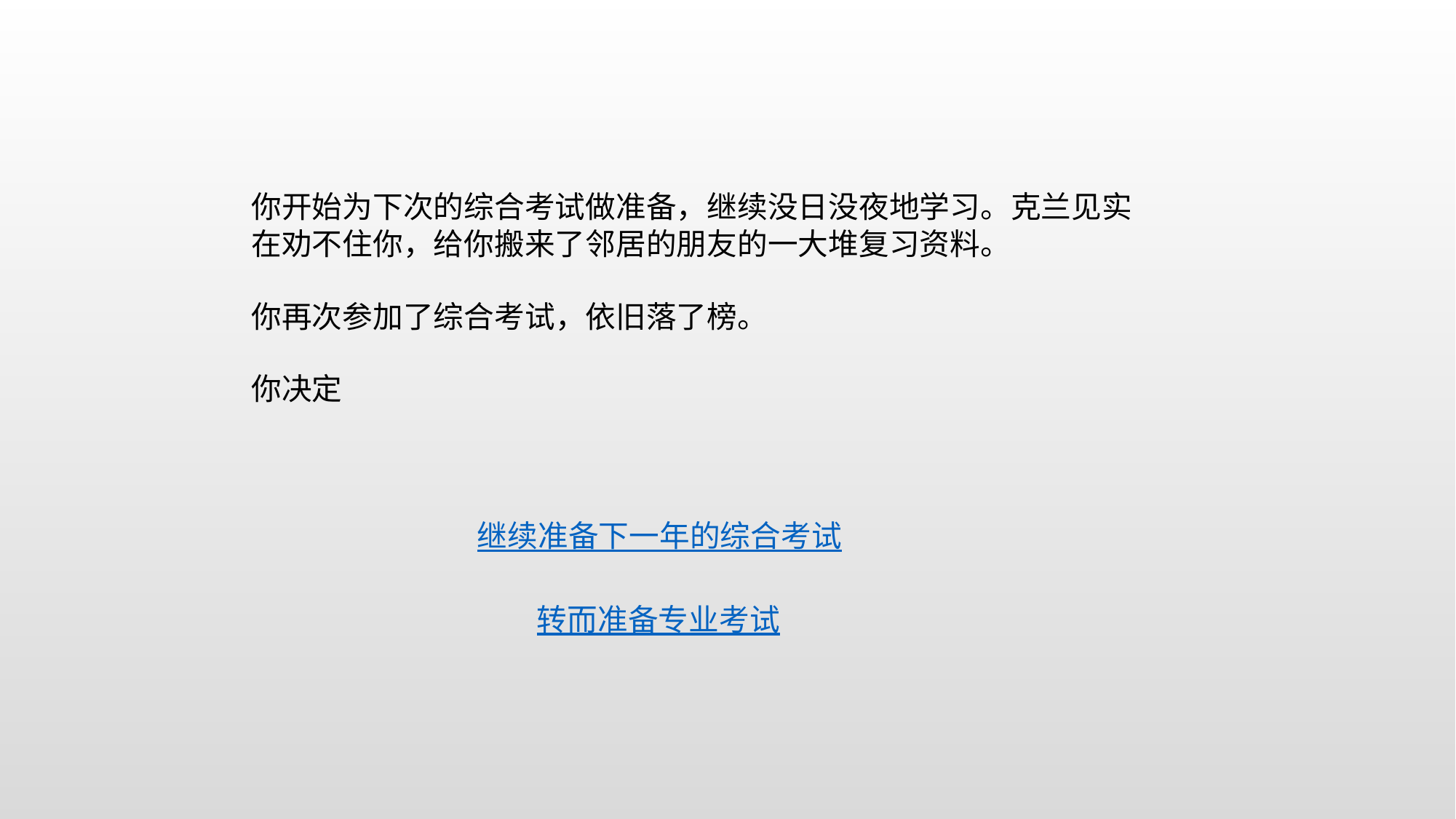

你开始为下次的综合考试做准备，继续没日没夜地学习。克兰见实在劝不住你，给你搬来了邻居的朋友的一大堆复习资料。

你再次参加了综合考试，依旧落了榜。

你决定
继续准备下一年的综合考试
转而准备专业考试